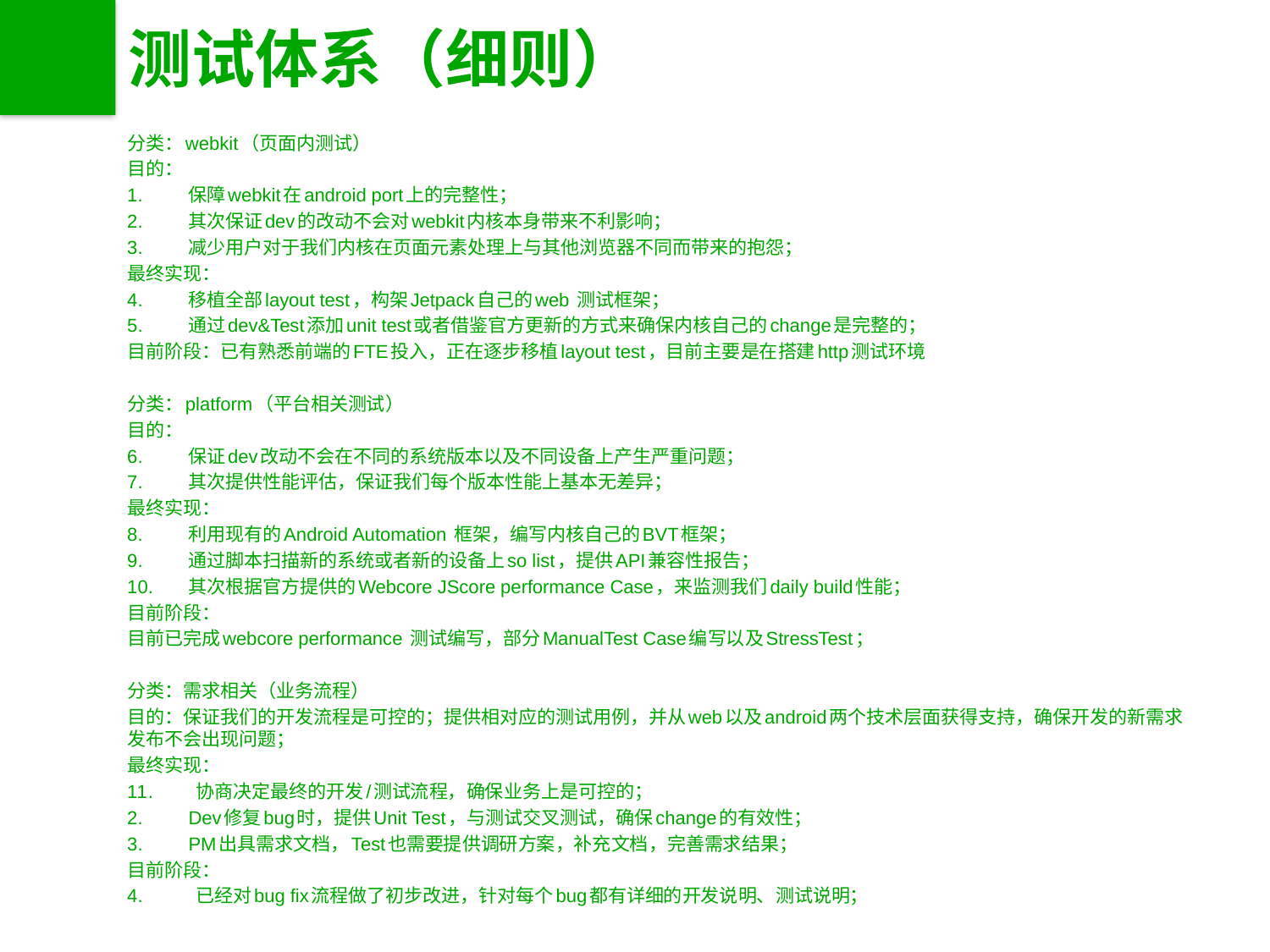

# 测试体系（细则）
分类：webkit（页面内测试）
目的：
保障webkit在android port上的完整性；
其次保证dev的改动不会对webkit内核本身带来不利影响；
减少用户对于我们内核在页面元素处理上与其他浏览器不同而带来的抱怨；
最终实现：
移植全部layout test，构架Jetpack自己的web 测试框架；
通过dev&Test添加unit test或者借鉴官方更新的方式来确保内核自己的change是完整的；
目前阶段：已有熟悉前端的FTE投入，正在逐步移植layout test，目前主要是在搭建http测试环境

分类：platform（平台相关测试）
目的：
保证dev改动不会在不同的系统版本以及不同设备上产生严重问题；
其次提供性能评估，保证我们每个版本性能上基本无差异；
最终实现：
利用现有的Android Automation 框架，编写内核自己的BVT框架；
通过脚本扫描新的系统或者新的设备上so list，提供API兼容性报告；
其次根据官方提供的Webcore JScore performance Case，来监测我们daily build性能；
目前阶段：
目前已完成webcore performance 测试编写，部分ManualTest Case编写以及StressTest；

分类：需求相关（业务流程）
目的：保证我们的开发流程是可控的；提供相对应的测试用例，并从web以及android两个技术层面获得支持，确保开发的新需求发布不会出现问题；
最终实现：
协商决定最终的开发/测试流程，确保业务上是可控的；
Dev修复bug时，提供Unit Test，与测试交叉测试，确保change的有效性；
PM出具需求文档，Test也需要提供调研方案，补充文档，完善需求结果；
目前阶段：
已经对bug fix流程做了初步改进，针对每个bug都有详细的开发说明、测试说明；